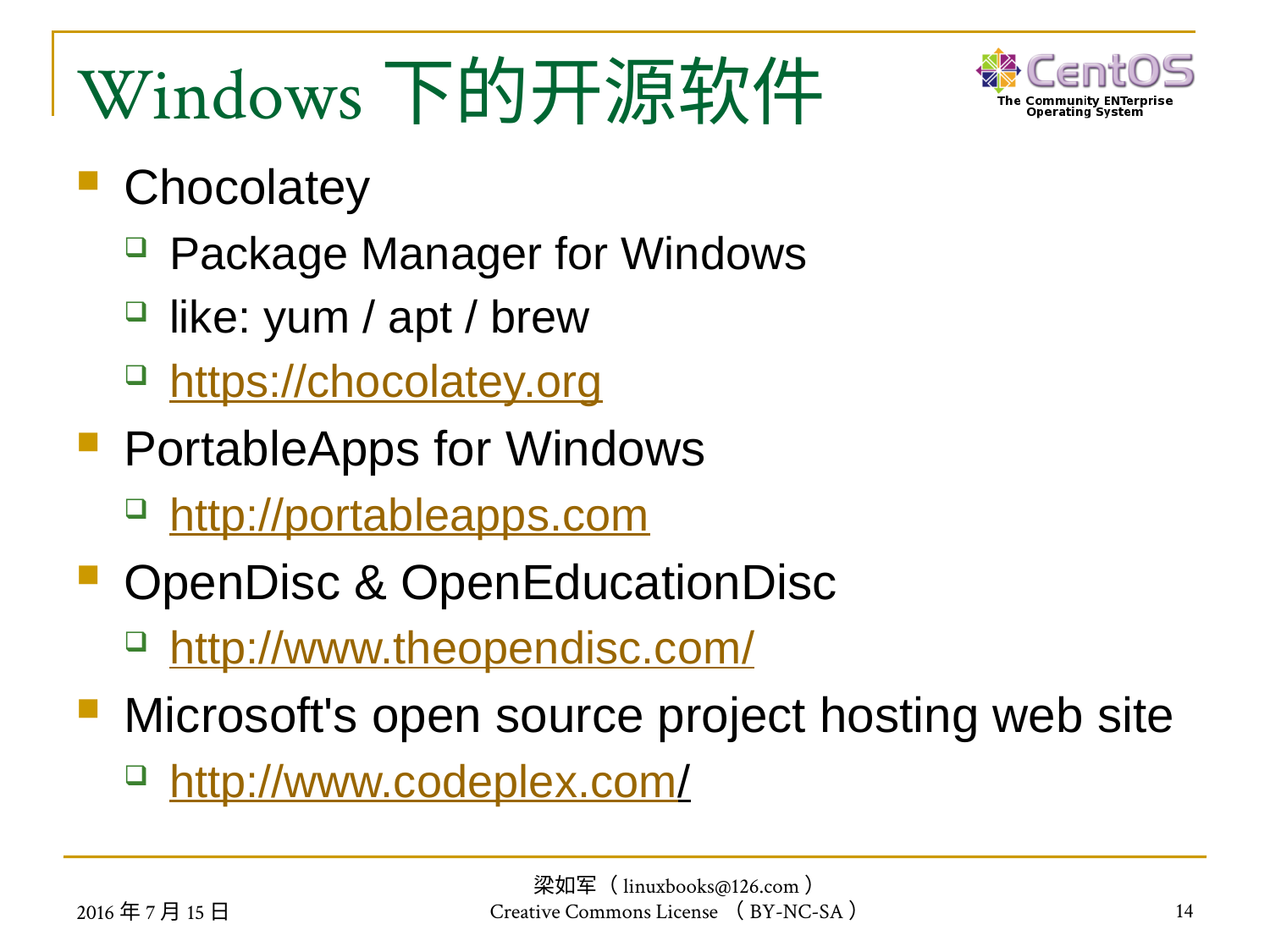

# Windows下的开源软件
Chocolatey
Package Manager for Windows
like: yum / apt / brew
https://chocolatey.org
PortableApps for Windows
http://portableapps.com
OpenDisc & OpenEducationDisc
http://www.theopendisc.com/
Microsoft's open source project hosting web site
http://www.codeplex.com/
梁如军（linuxbooks@126.com）
Creative Commons License（BY-NC-SA）
2016年7月15日
14